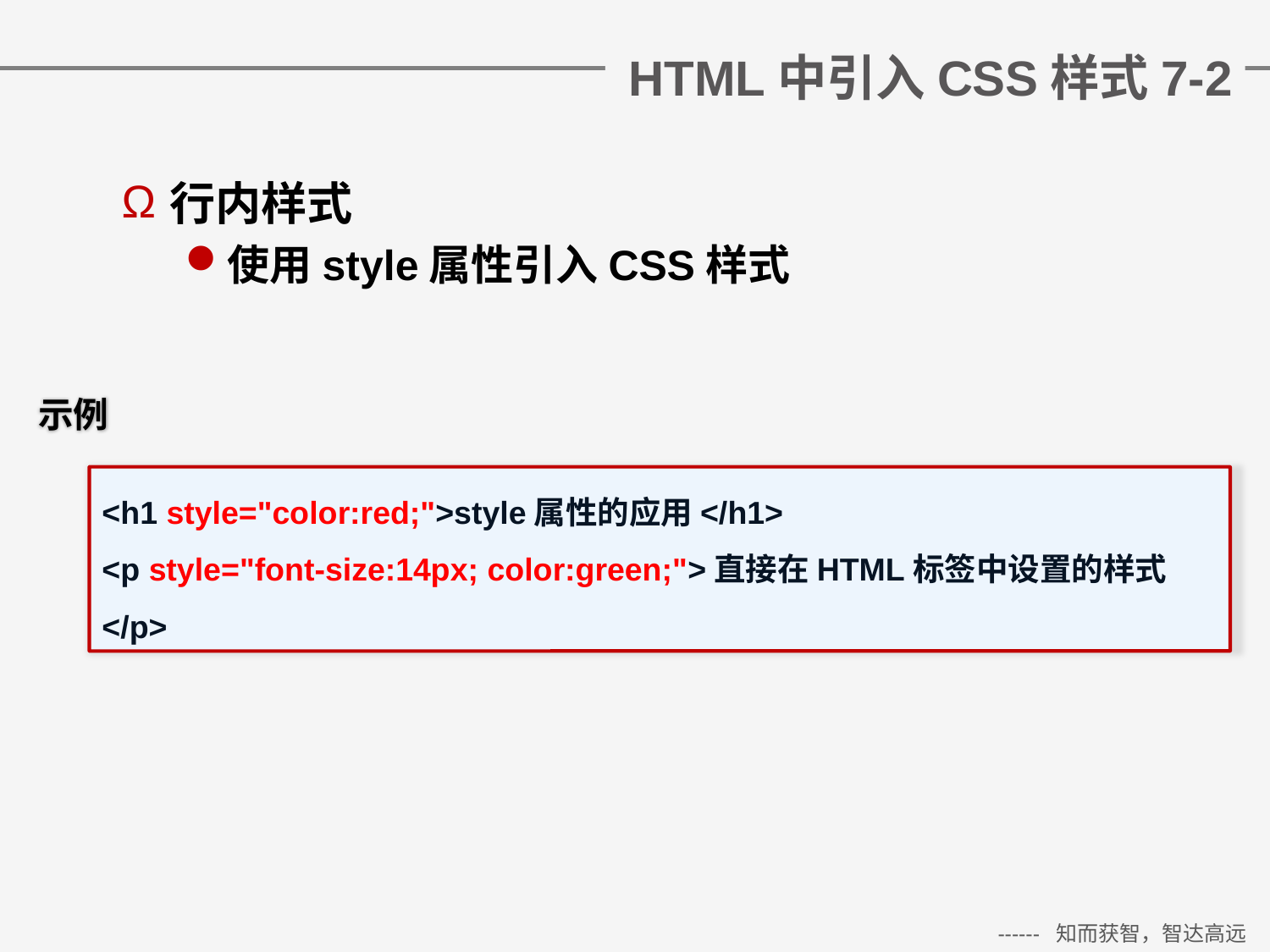

# HTML中引入CSS样式7-2
行内样式
使用style属性引入CSS样式
示例
<h1 style="color:red;">style属性的应用</h1>
<p style="font-size:14px; color:green;">直接在HTML标签中设置的样式</p>